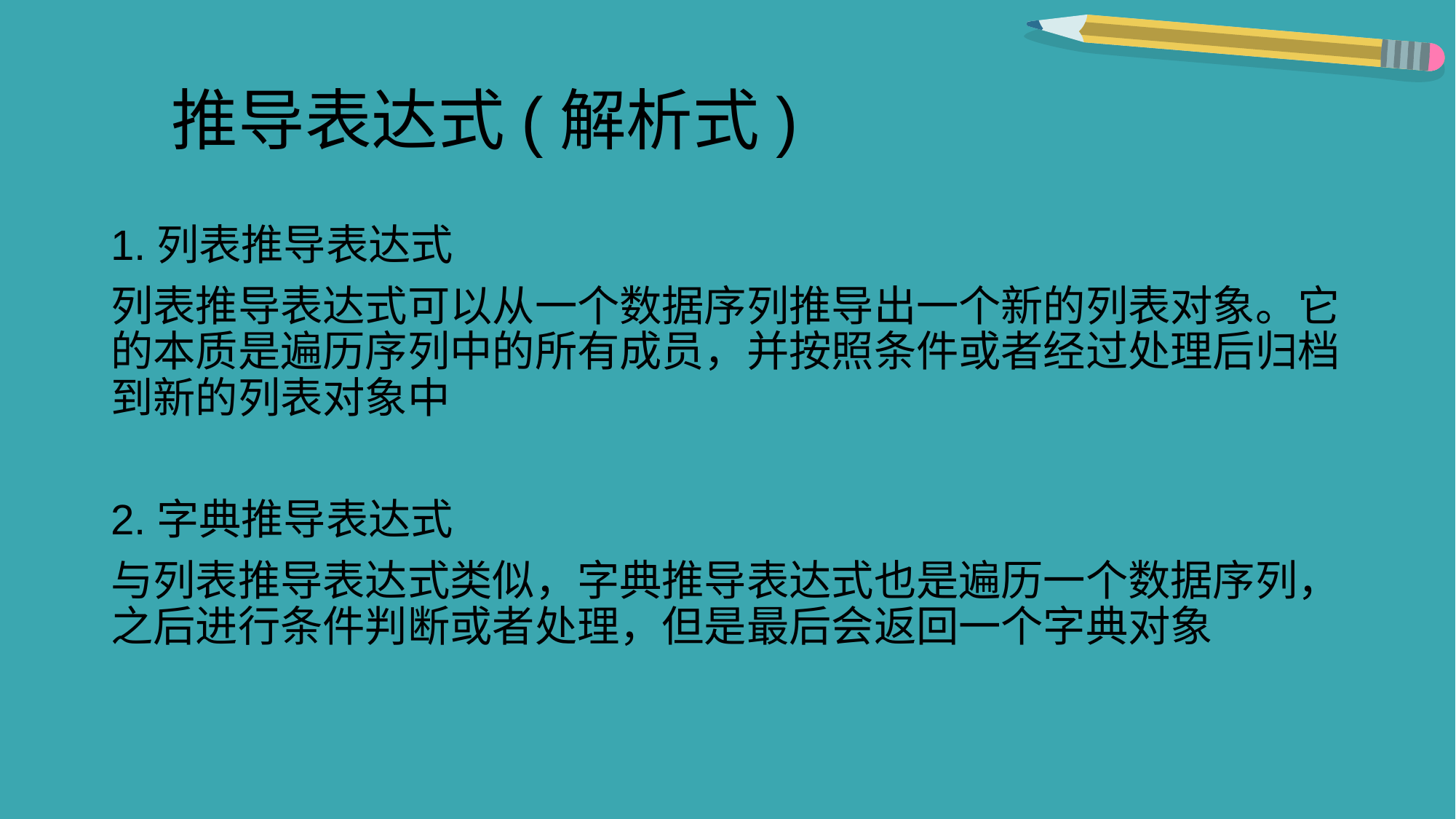

# 推导表达式(解析式)
1.列表推导表达式
列表推导表达式可以从一个数据序列推导出一个新的列表对象。它的本质是遍历序列中的所有成员，并按照条件或者经过处理后归档到新的列表对象中

2.字典推导表达式
与列表推导表达式类似，字典推导表达式也是遍历一个数据序列，之后进行条件判断或者处理，但是最后会返回一个字典对象